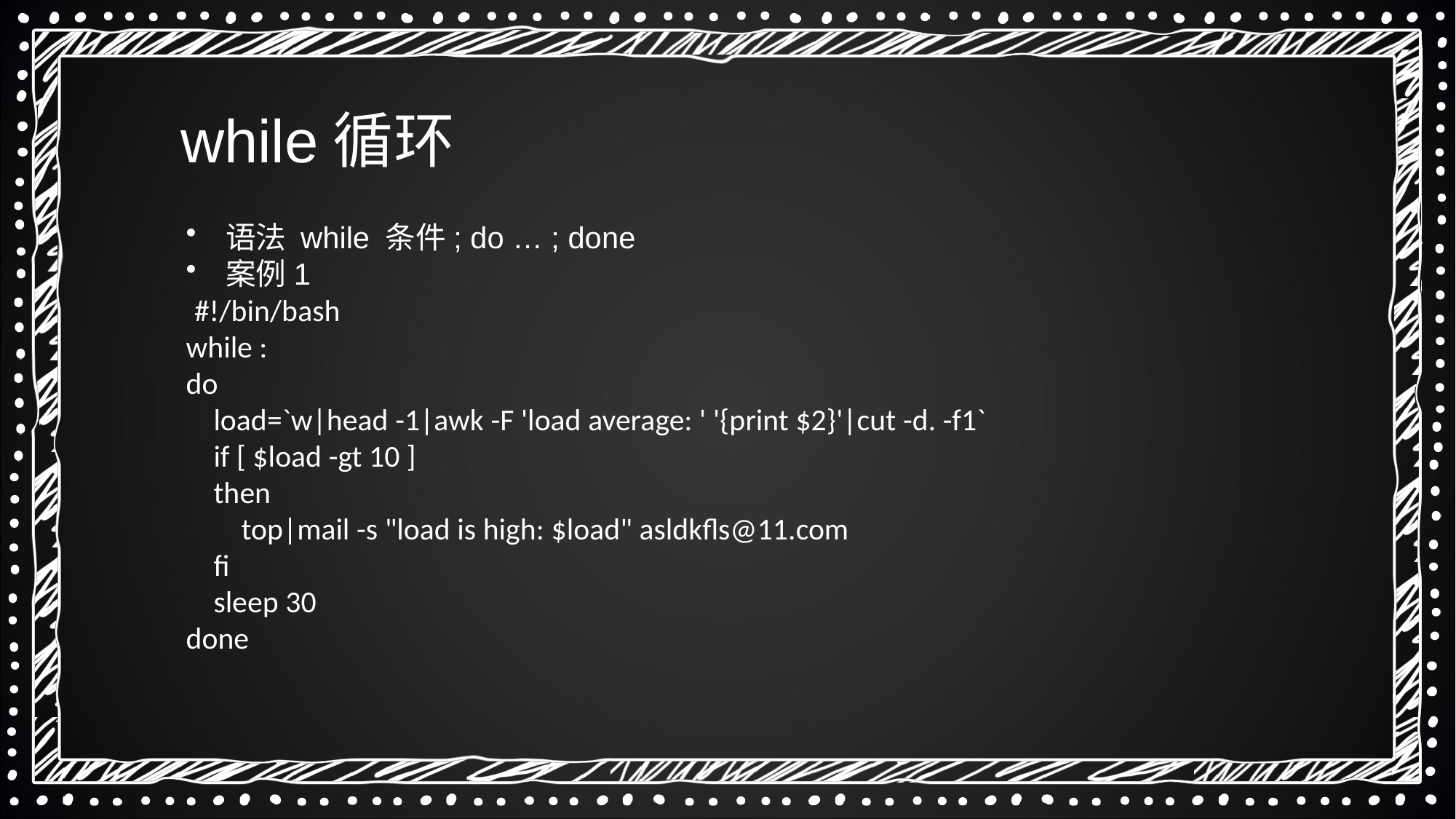

while循环
 语法 while 条件; do … ; done
 案例1
 #!/bin/bash
while :
do
    load=`w|head -1|awk -F 'load average: ' '{print $2}'|cut -d. -f1`
    if [ $load -gt 10 ]
    then
        top|mail -s "load is high: $load" asldkfls@11.com
    fi
    sleep 30
done